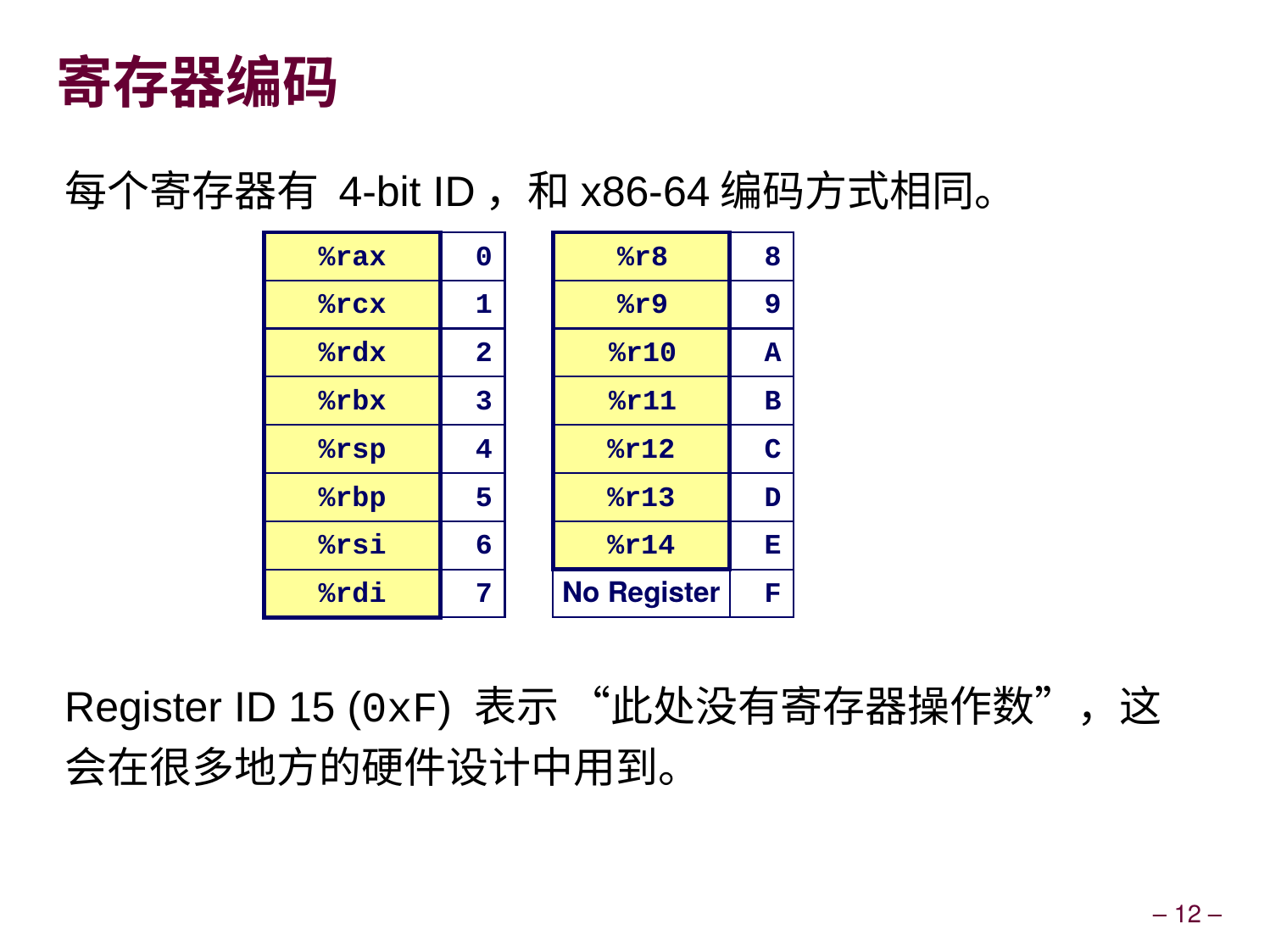

# 寄存器编码
每个寄存器有 4-bit ID，和x86-64编码方式相同。

Register ID 15 (0xF) 表示 “此处没有寄存器操作数”，这会在很多地方的硬件设计中用到。

%rax
%rcx
%rdx
%rbx
0
1
2
3
%rsp
%rbp
%rsi
%rdi
4
5
6
7

%r8
%r9
%r10
%r11
8
9
A
B
%r12
C
D
E
F
%r13
%r14
No Register